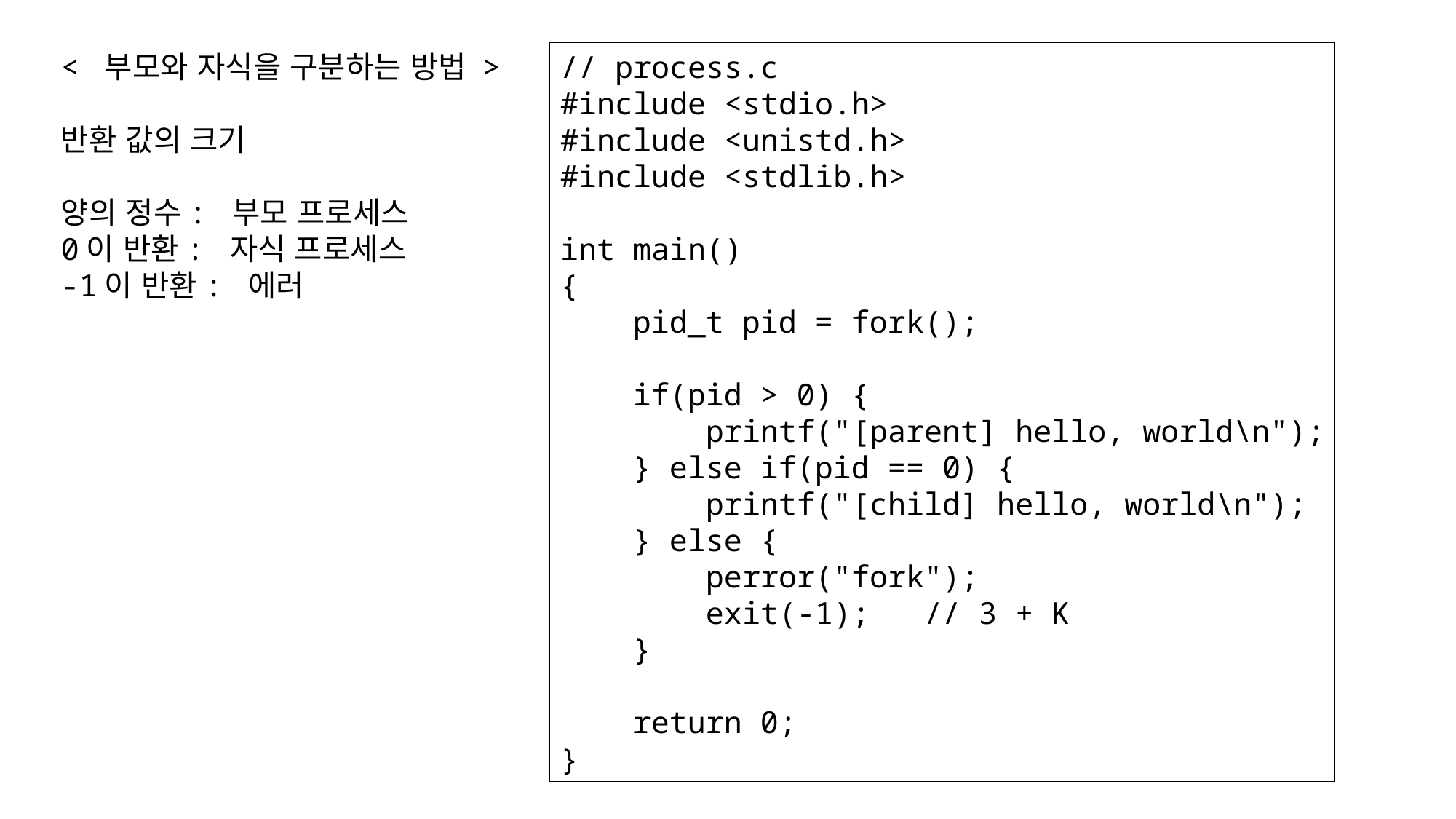

< 부모와 자식을 구분하는 방법 >

반환 값의 크기

양의 정수: 부모 프로세스
0이 반환: 자식 프로세스
-1이 반환: 에러
// process.c
#include <stdio.h>
#include <unistd.h>
#include <stdlib.h>

int main()
{
    pid_t pid = fork();

    if(pid > 0) {
        printf("[parent] hello, world\n");
    } else if(pid == 0) {
        printf("[child] hello, world\n");
    } else {
        perror("fork");
        exit(-1);   // 3 + K
    }

    return 0;
}